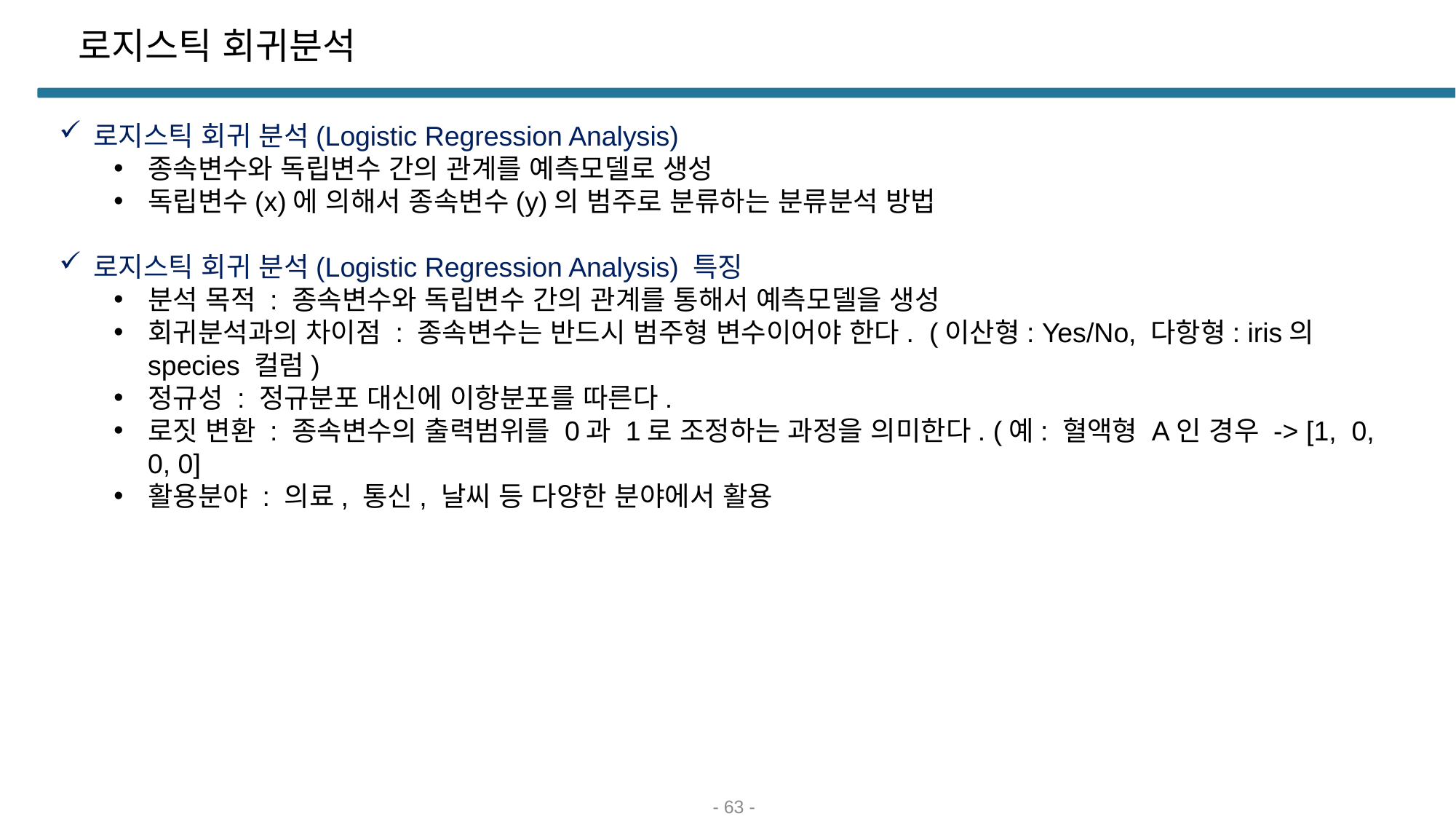

로지스틱 회귀분석
#
로지스틱 회귀 분석(Logistic Regression Analysis)
종속변수와 독립변수 간의 관계를 예측모델로 생성
독립변수(x)에 의해서 종속변수(y)의 범주로 분류하는 분류분석 방법

로지스틱 회귀 분석(Logistic Regression Analysis) 특징
분석 목적 : 종속변수와 독립변수 간의 관계를 통해서 예측모델을 생성
회귀분석과의 차이점 : 종속변수는 반드시 범주형 변수이어야 한다.  (이산형: Yes/No, 다항형: iris의 species 컬럼)
정규성 : 정규분포 대신에 이항분포를 따른다.
로짓 변환 : 종속변수의 출력범위를 0과 1로 조정하는 과정을 의미한다. (예: 혈액형 A인 경우 -> [1,  0, 0, 0]
활용분야 : 의료, 통신, 날씨 등 다양한 분야에서 활용

- 63 -